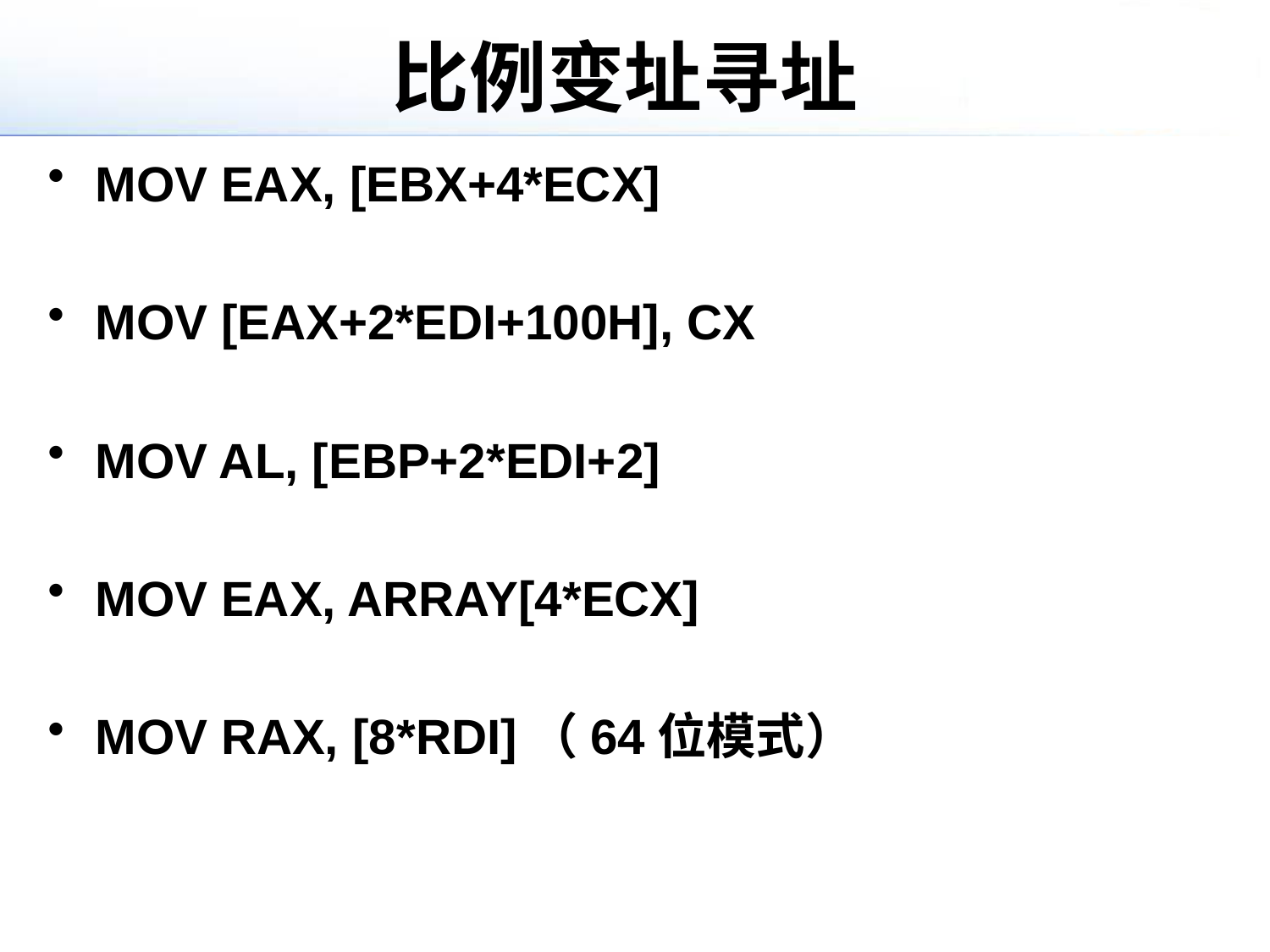

# 比例变址寻址
MOV EAX, [EBX+4*ECX]

MOV [EAX+2*EDI+100H], CX

MOV AL, [EBP+2*EDI+2]

MOV EAX, ARRAY[4*ECX]

MOV RAX, [8*RDI]（64位模式）